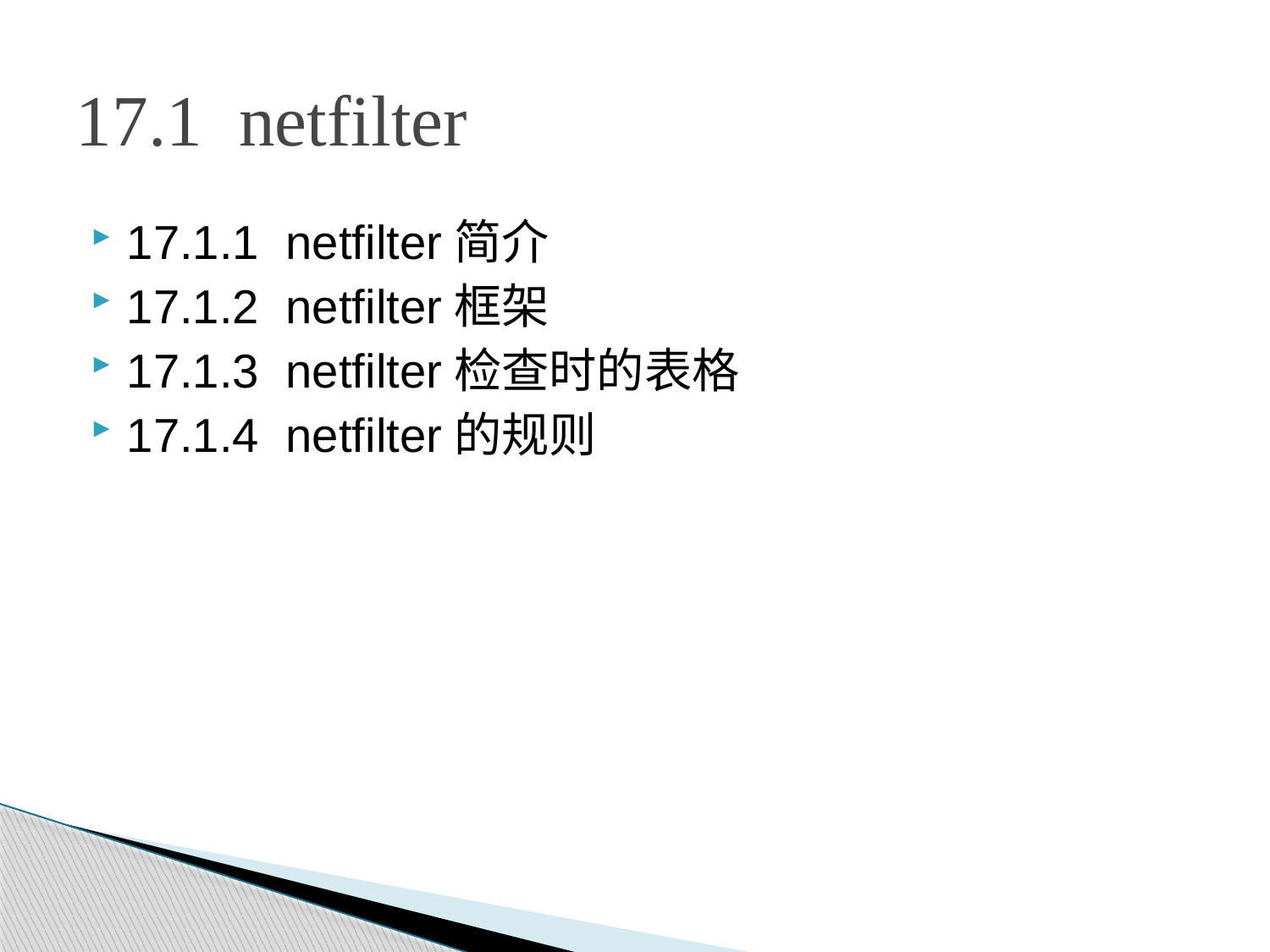

# 17.1  netfilter
17.1.1  netfilter简介
17.1.2  netfilter框架
17.1.3  netfilter检查时的表格
17.1.4  netfilter的规则